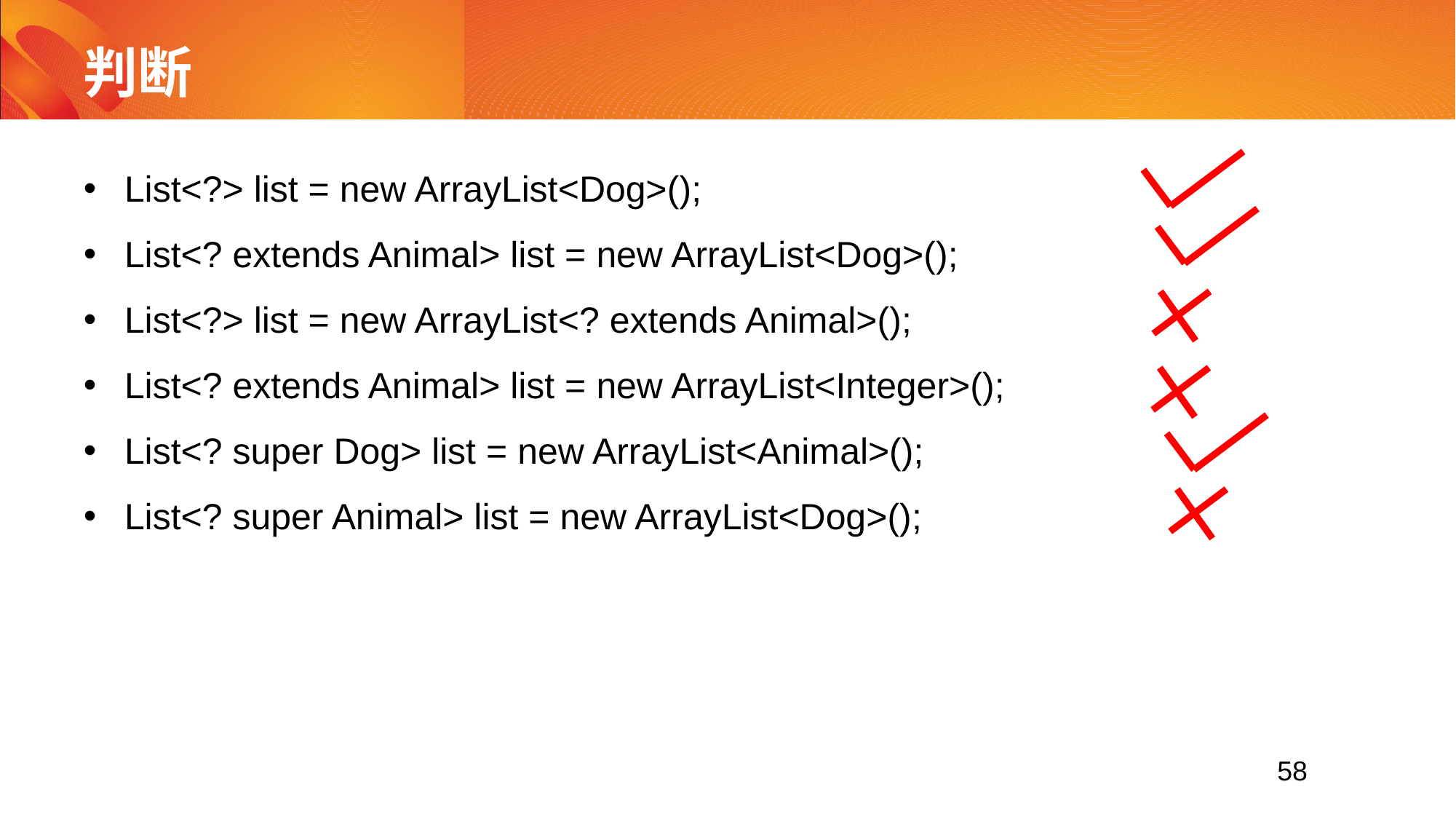

# 判断
List<?> list = new ArrayList<Dog>();
List<? extends Animal> list = new ArrayList<Dog>();
List<?> list = new ArrayList<? extends Animal>();
List<? extends Animal> list = new ArrayList<Integer>();
List<? super Dog> list = new ArrayList<Animal>();
List<? super Animal> list = new ArrayList<Dog>();